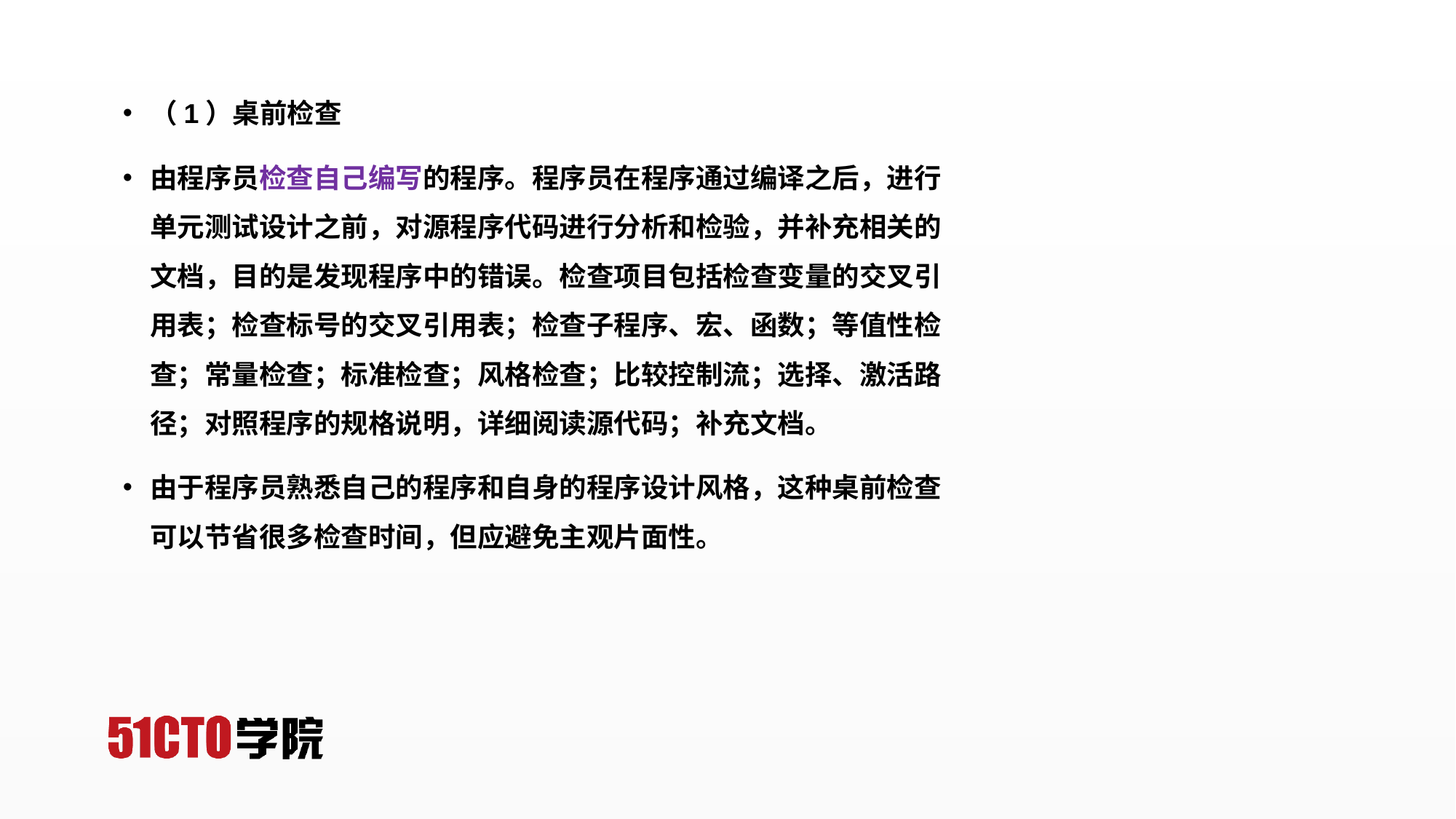

（1）桌前检查
由程序员检查自己编写的程序。程序员在程序通过编译之后，进行单元测试设计之前，对源程序代码进行分析和检验，并补充相关的文档，目的是发现程序中的错误。检查项目包括检查变量的交叉引用表；检查标号的交叉引用表；检查子程序、宏、函数；等值性检查；常量检查；标准检查；风格检查；比较控制流；选择、激活路径；对照程序的规格说明，详细阅读源代码；补充文档。
由于程序员熟悉自己的程序和自身的程序设计风格，这种桌前检查可以节省很多检查时间，但应避免主观片面性。